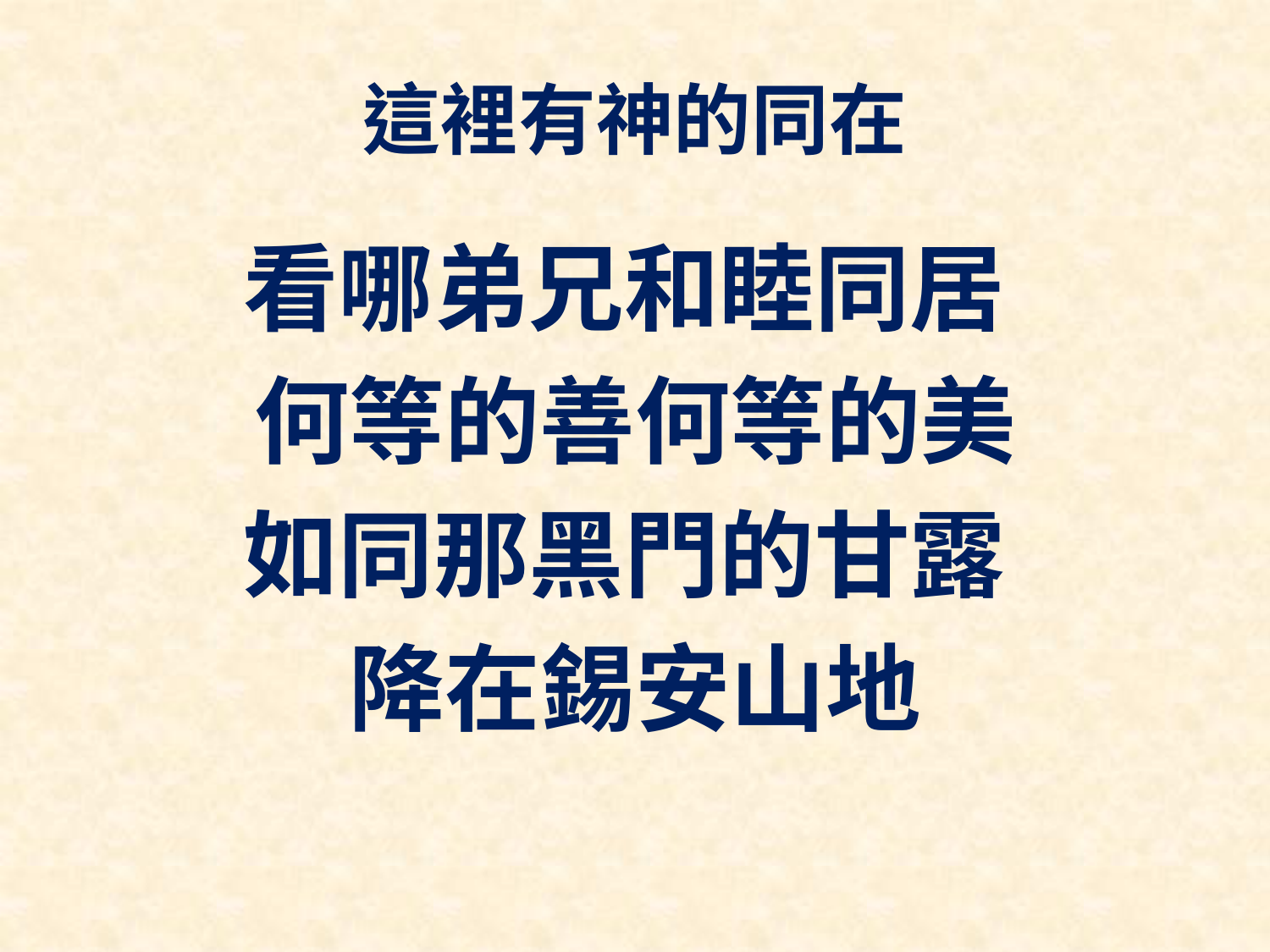

# 這裡有神的同在
看哪弟兄和睦同居
何等的善何等的美
如同那黑門的甘露
降在錫安山地